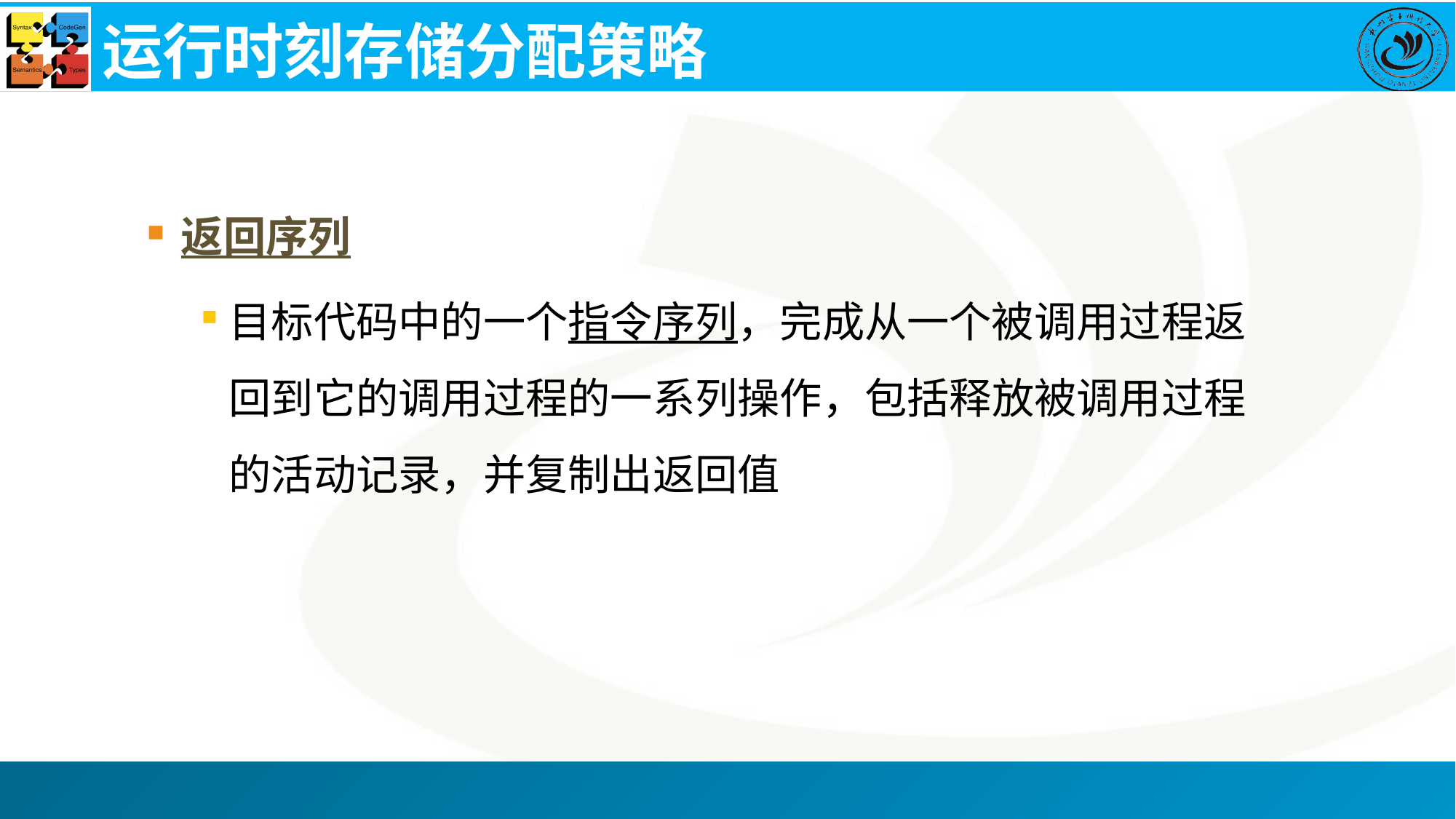

# 运行时刻存储分配策略
返回序列
目标代码中的一个指令序列，完成从一个被调用过程返回到它的调用过程的一系列操作，包括释放被调用过程的活动记录，并复制出返回值
35